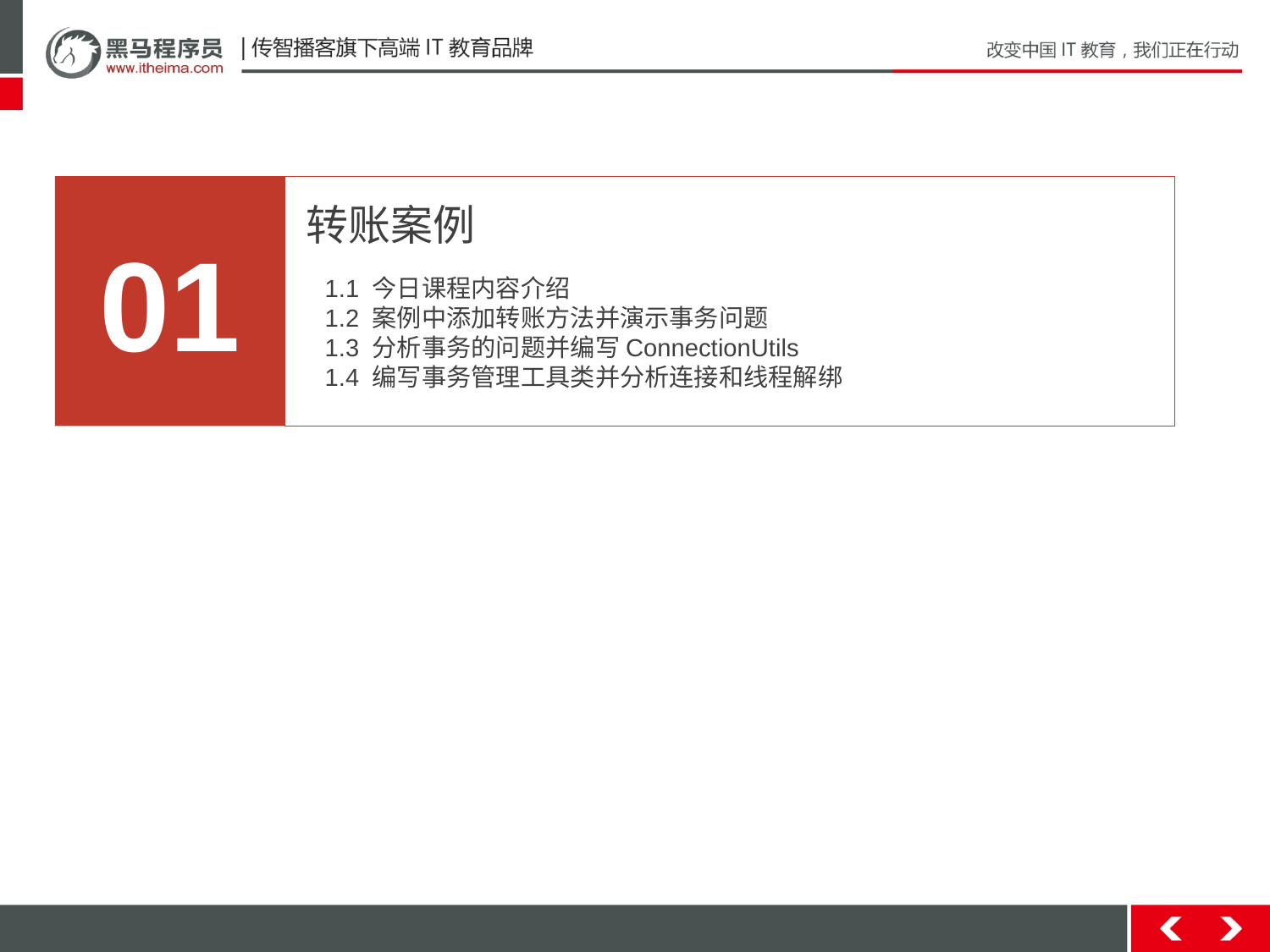

01
转账案例
1.1 今日课程内容介绍
1.2 案例中添加转账方法并演示事务问题
1.3 分析事务的问题并编写ConnectionUtils
1.4 编写事务管理工具类并分析连接和线程解绑